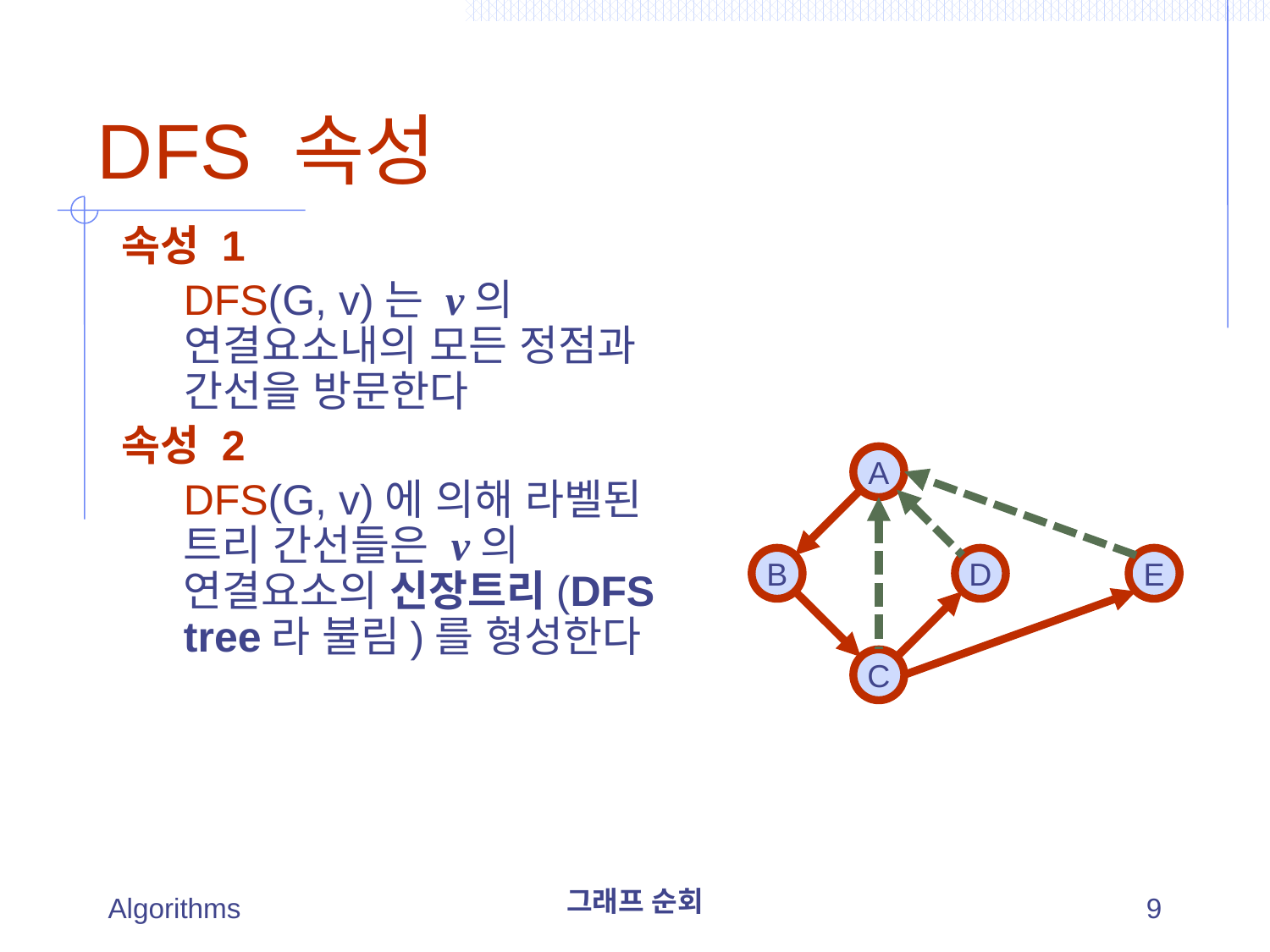

# DFS 속성
속성 1
DFS(G, v)는 v의 연결요소내의 모든 정점과 간선을 방문한다
속성 2
DFS(G, v)에 의해 라벨된 트리 간선들은 v의 연결요소의 신장트리(DFS tree라 불림)를 형성한다
A
B
D
E
C
Algorithms
그래프 순회
9